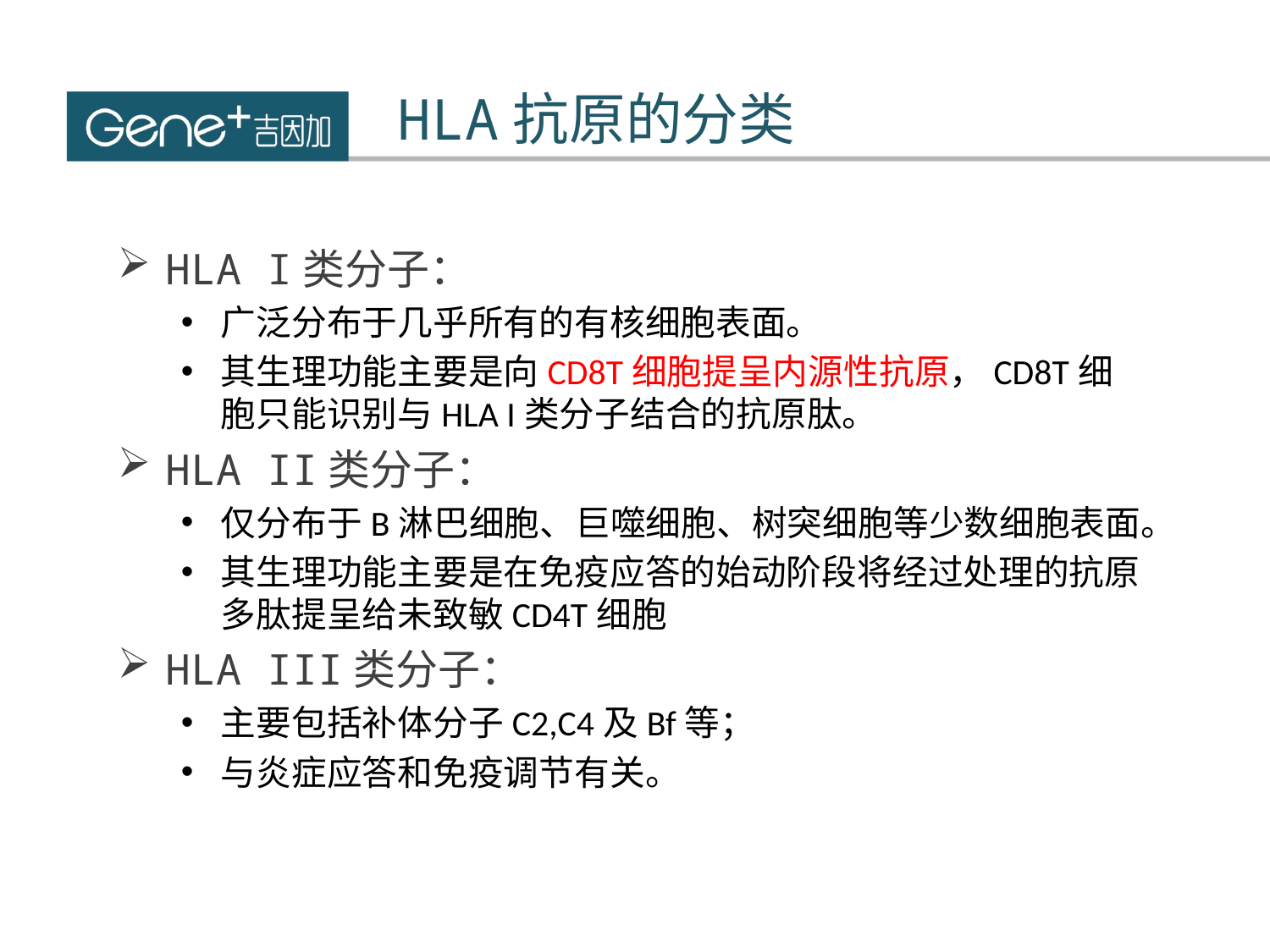

# HLA抗原的分类
HLA I类分子：
广泛分布于几乎所有的有核细胞表面。
其生理功能主要是向CD8T细胞提呈内源性抗原，CD8T细胞只能识别与HLA I类分子结合的抗原肽。
HLA II类分子：
仅分布于B淋巴细胞、巨噬细胞、树突细胞等少数细胞表面。
其生理功能主要是在免疫应答的始动阶段将经过处理的抗原多肽提呈给未致敏CD4T细胞
HLA III类分子：
主要包括补体分子C2,C4及Bf等；
与炎症应答和免疫调节有关。